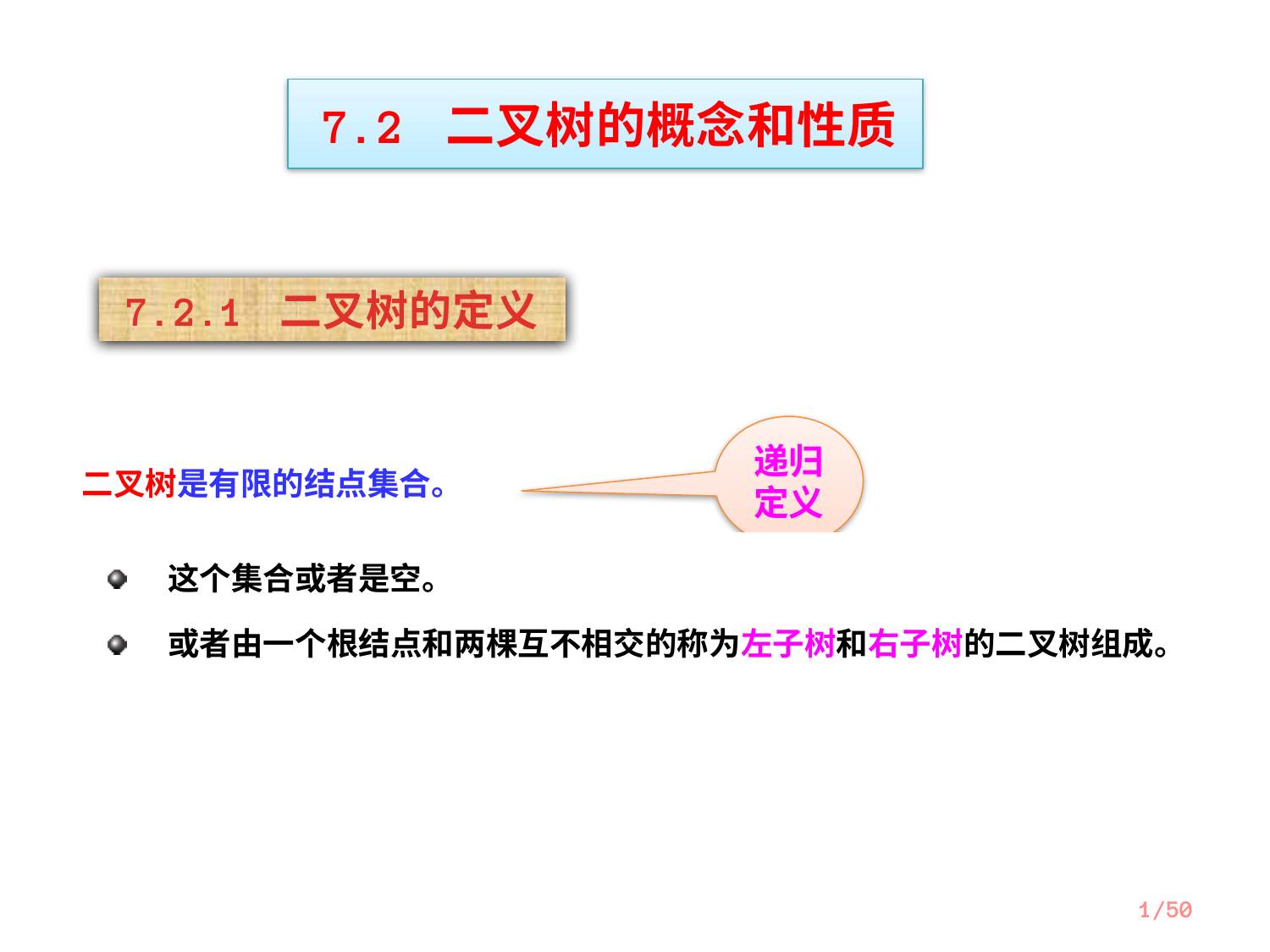

7.2 二叉树的概念和性质
7.2.1 二叉树的定义
递归定义
二叉树是有限的结点集合。
这个集合或者是空。
或者由一个根结点和两棵互不相交的称为左子树和右子树的二叉树组成。
1/50